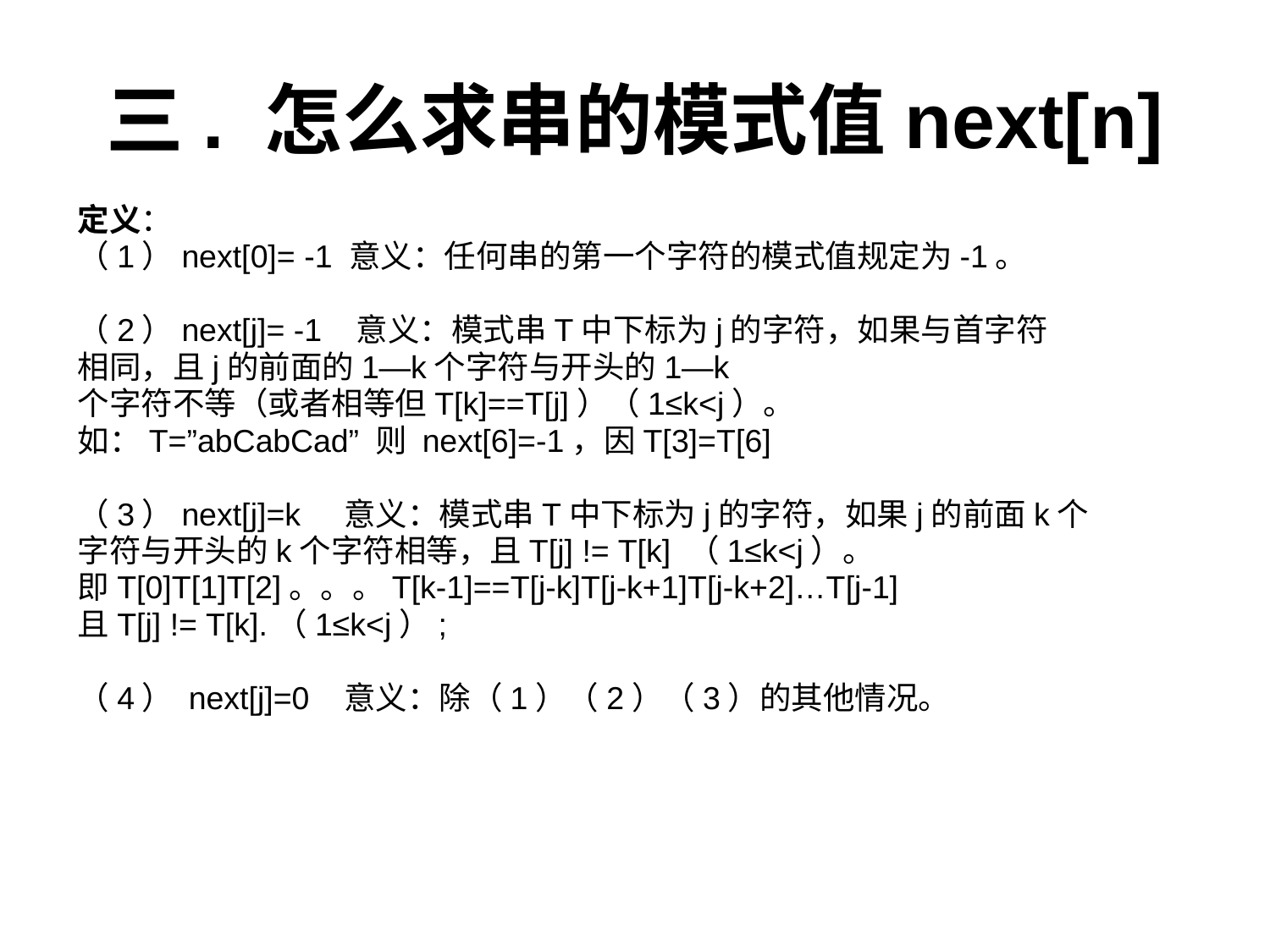

# 三. 怎么求串的模式值next[n]

定义：
（1）next[0]= -1 意义：任何串的第一个字符的模式值规定为-1。

（2）next[j]= -1   意义：模式串T中下标为j的字符，如果与首字符
相同，且j的前面的1—k个字符与开头的1—k
个字符不等（或者相等但T[k]==T[j]）（1≤k<j）。
如：T=”abCabCad” 则 next[6]=-1，因T[3]=T[6]

（3）next[j]=k    意义：模式串T中下标为j的字符，如果j的前面k个
字符与开头的k个字符相等，且T[j] != T[k] （1≤k<j）。
即T[0]T[1]T[2]。。。T[k-1]==T[j-k]T[j-k+1]T[j-k+2]…T[j-1]
且T[j] != T[k].（1≤k<j）;

（4） next[j]=0   意义：除（1）（2）（3）的其他情况。